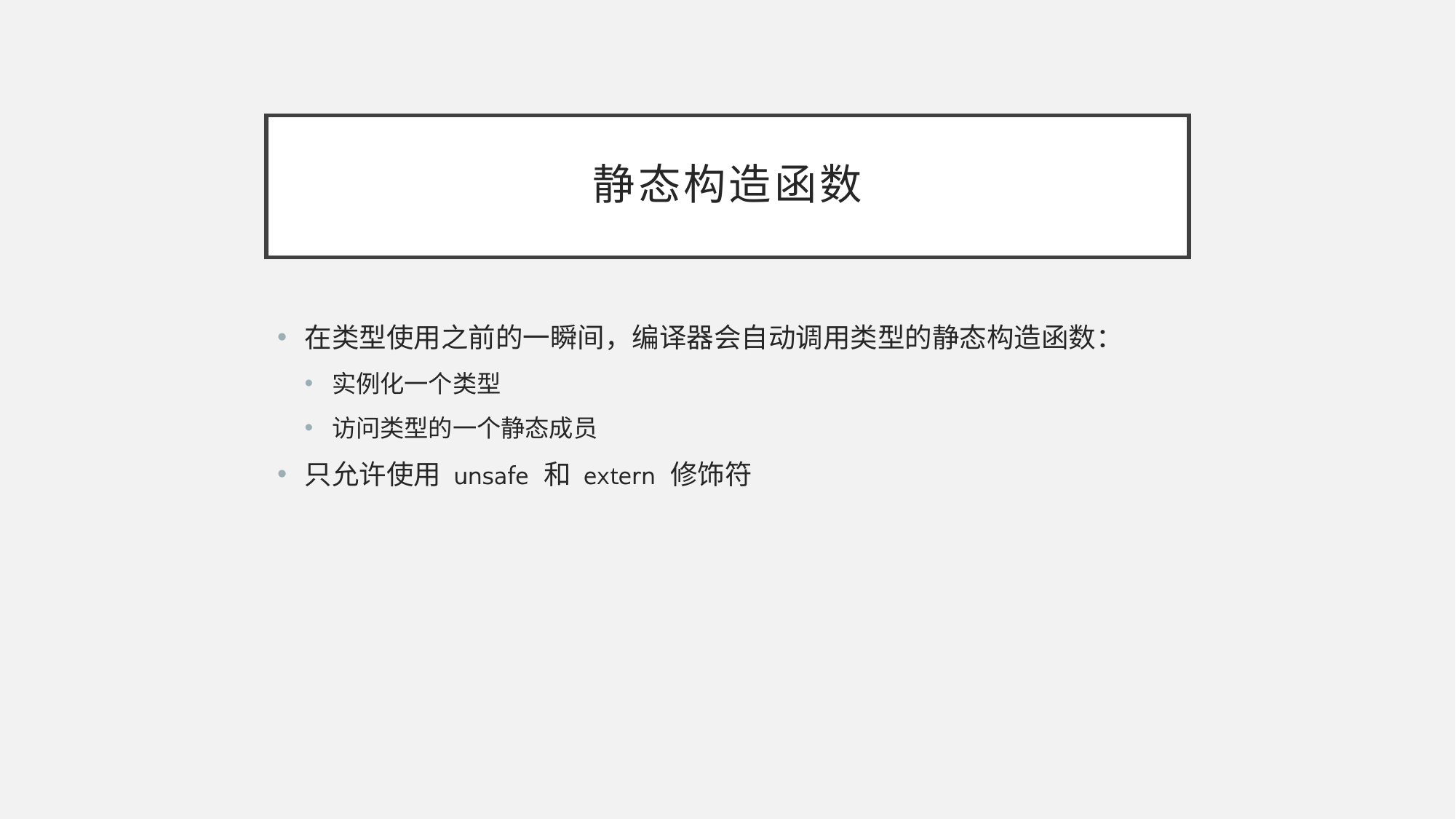

# 静态构造函数
在类型使用之前的一瞬间，编译器会自动调用类型的静态构造函数：
实例化一个类型
访问类型的一个静态成员
只允许使用 unsafe 和 extern 修饰符